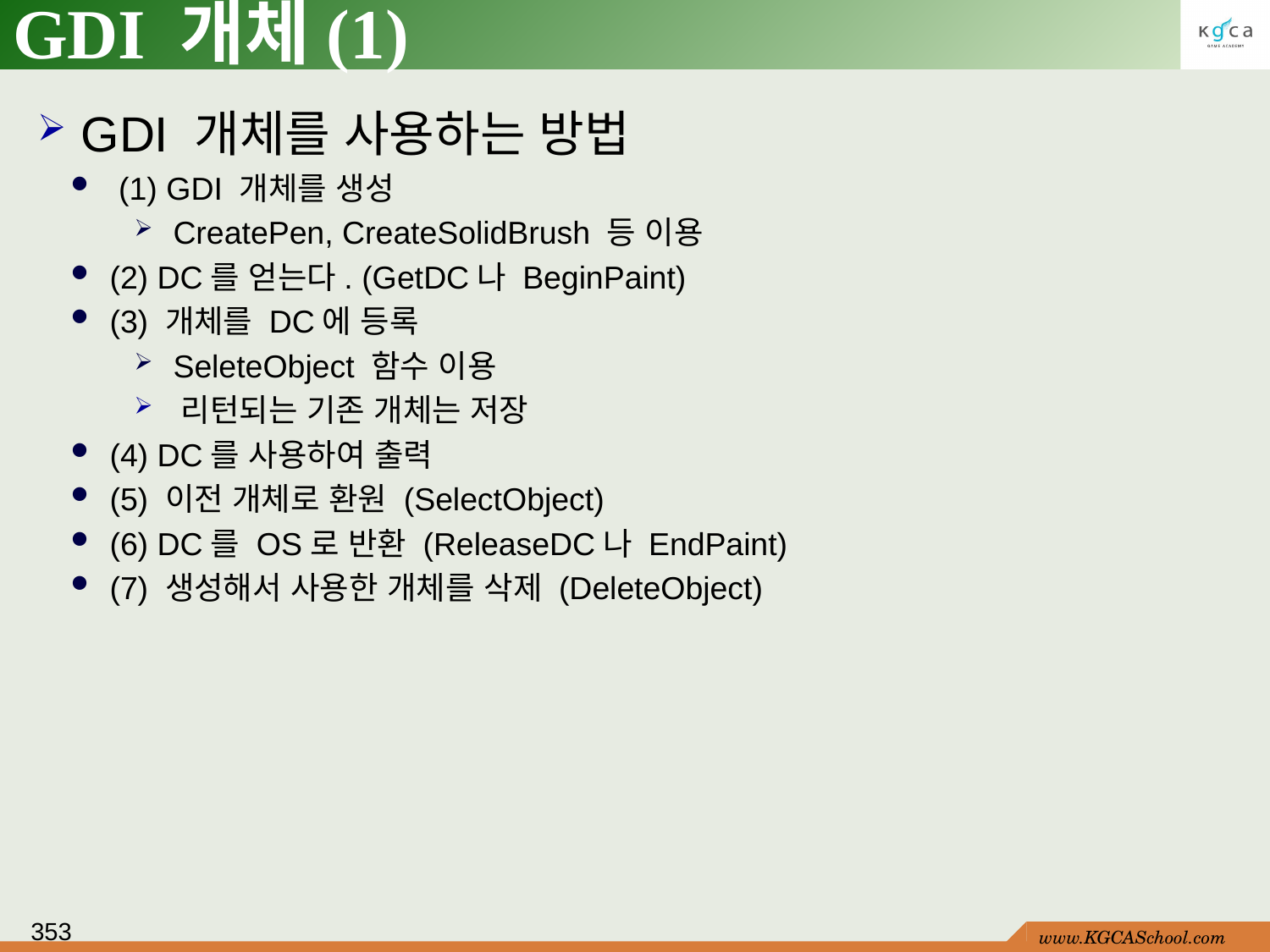

# GDI 개체(1)
 GDI 개체를 사용하는 방법
  (1) GDI 개체를 생성
 CreatePen, CreateSolidBrush 등 이용
 (2) DC를 얻는다. (GetDC나 BeginPaint)
 (3) 개체를 DC에 등록
 SeleteObject 함수 이용
 리턴되는 기존 개체는 저장
 (4) DC를 사용하여 출력
 (5) 이전 개체로 환원 (SelectObject)
 (6) DC를 OS로 반환 (ReleaseDC나 EndPaint)
 (7) 생성해서 사용한 개체를 삭제 (DeleteObject)
353